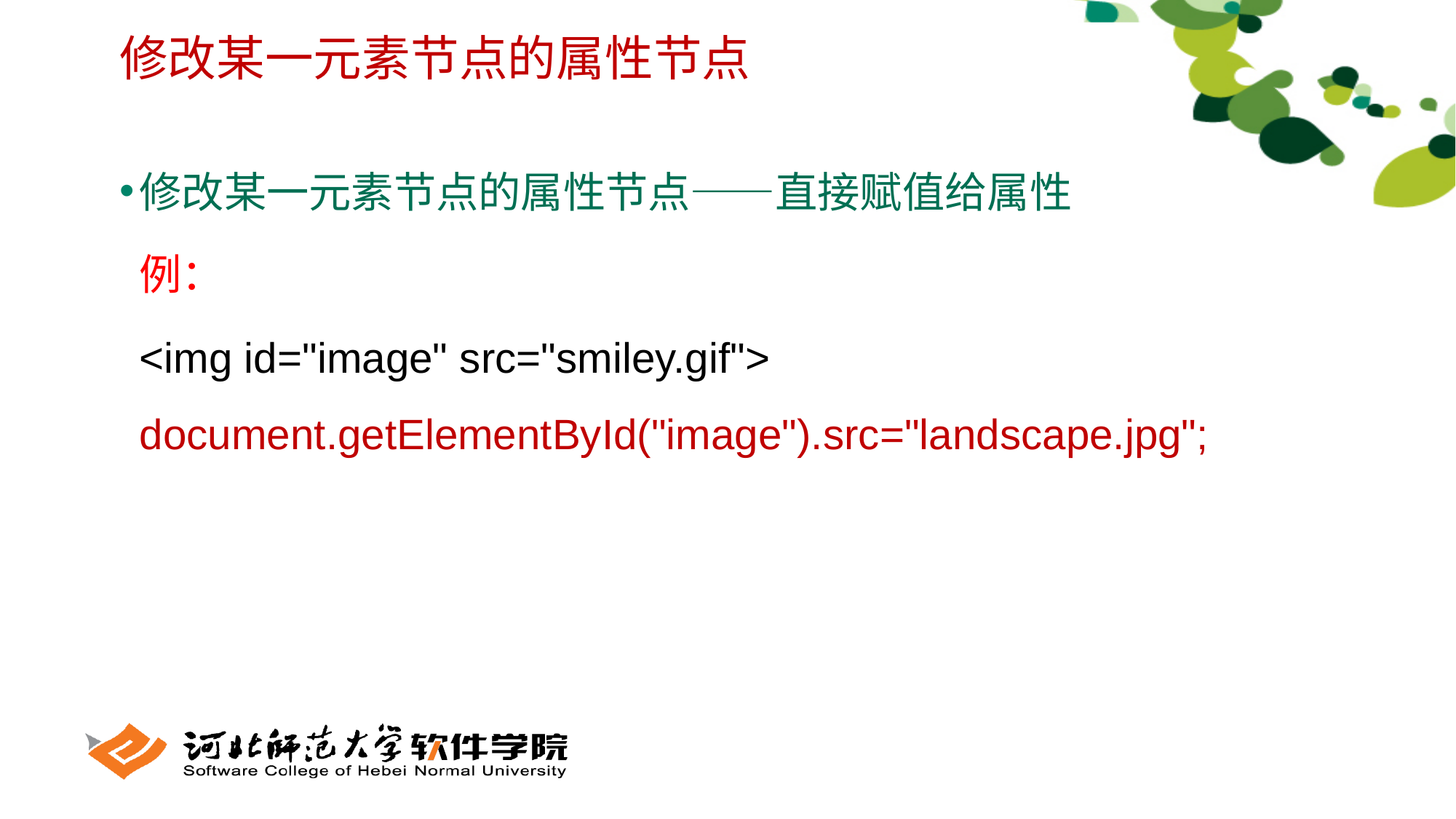

修改某一元素节点的属性节点
修改某一元素节点的属性节点——直接赋值给属性
例：
<img id="image" src="smiley.gif">
document.getElementById("image").src="landscape.jpg";